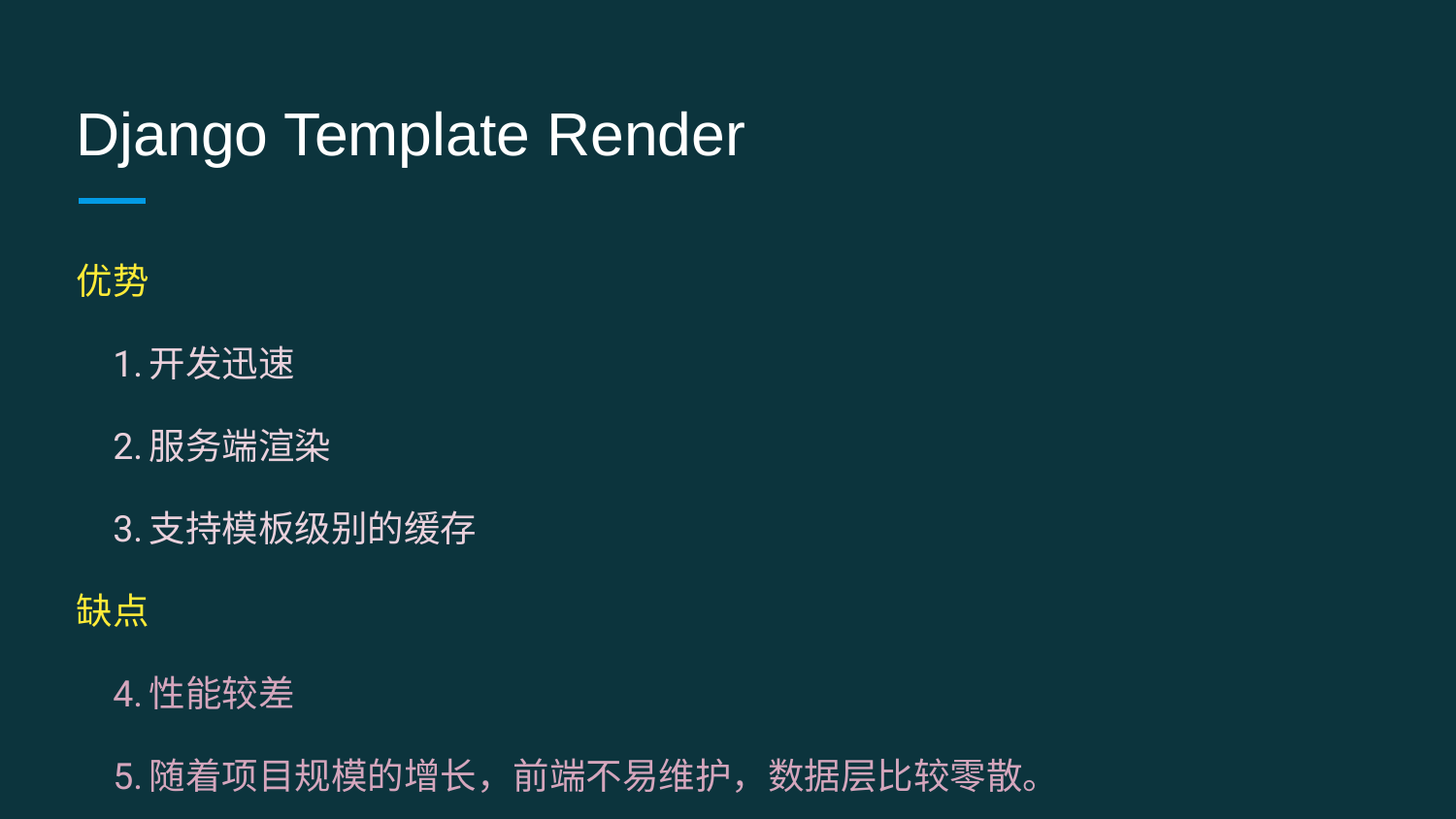

# Django Template Render
优势
开发迅速
服务端渲染
支持模板级别的缓存
缺点
性能较差
随着项目规模的增长，前端不易维护，数据层比较零散。